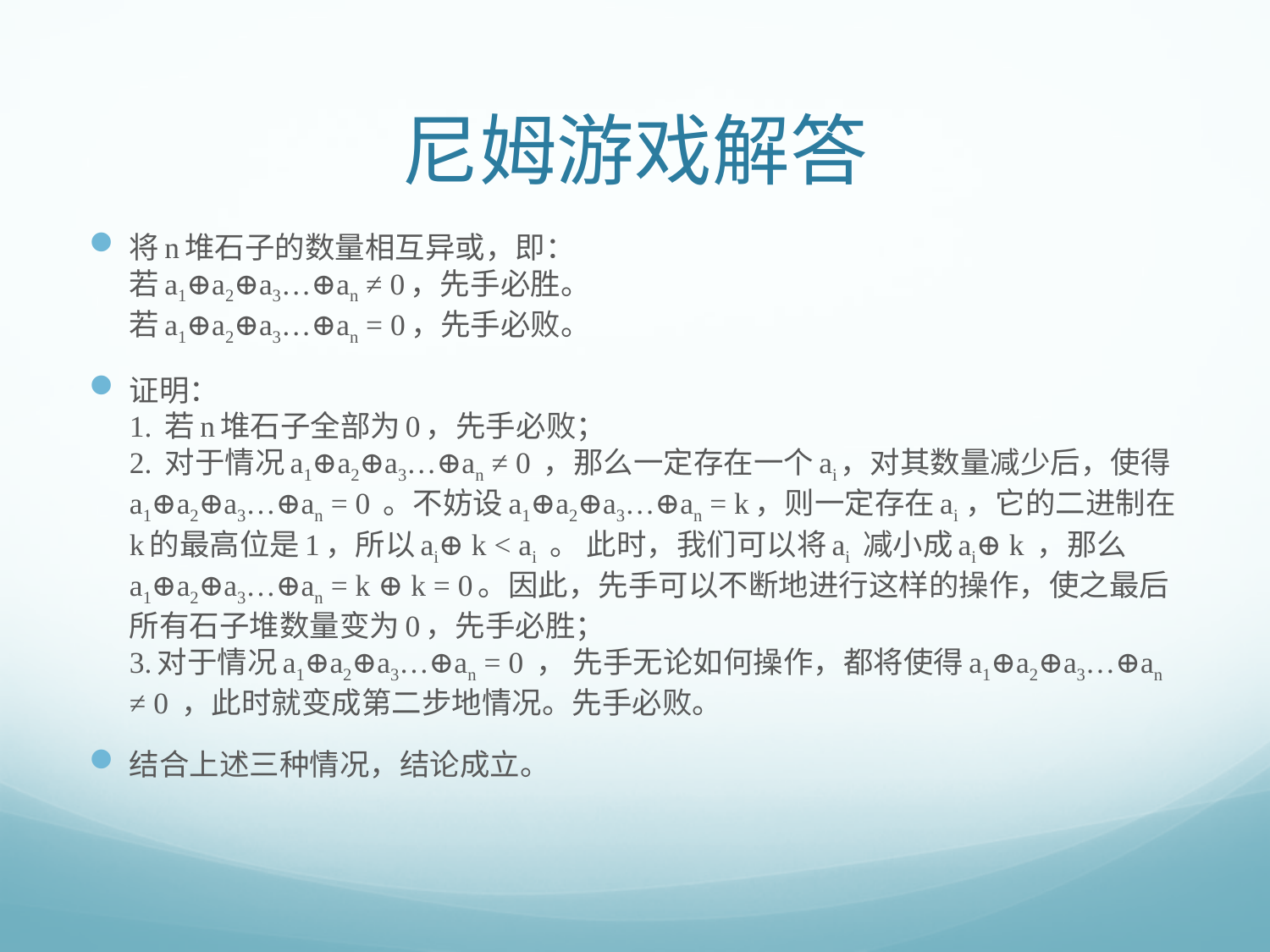

# 尼姆游戏解答
将n堆石子的数量相互异或，即：
若a1⊕a2⊕a3…⊕an ≠ 0，先手必胜。
若a1⊕a2⊕a3…⊕an = 0，先手必败。
证明：
1. 若n堆石子全部为0，先手必败；
2. 对于情况a1⊕a2⊕a3…⊕an ≠ 0 ，那么一定存在一个ai，对其数量减少后，使得a1⊕a2⊕a3…⊕an = 0 。不妨设a1⊕a2⊕a3…⊕an = k，则一定存在ai ，它的二进制在k的最高位是1，所以ai⊕ k < ai 。 此时，我们可以将ai 减小成ai⊕ k ，那么a1⊕a2⊕a3…⊕an = k ⊕ k = 0。因此，先手可以不断地进行这样的操作，使之最后所有石子堆数量变为0，先手必胜；
3.对于情况a1⊕a2⊕a3…⊕an = 0 ， 先手无论如何操作，都将使得a1⊕a2⊕a3…⊕an ≠ 0 ，此时就变成第二步地情况。先手必败。
结合上述三种情况，结论成立。